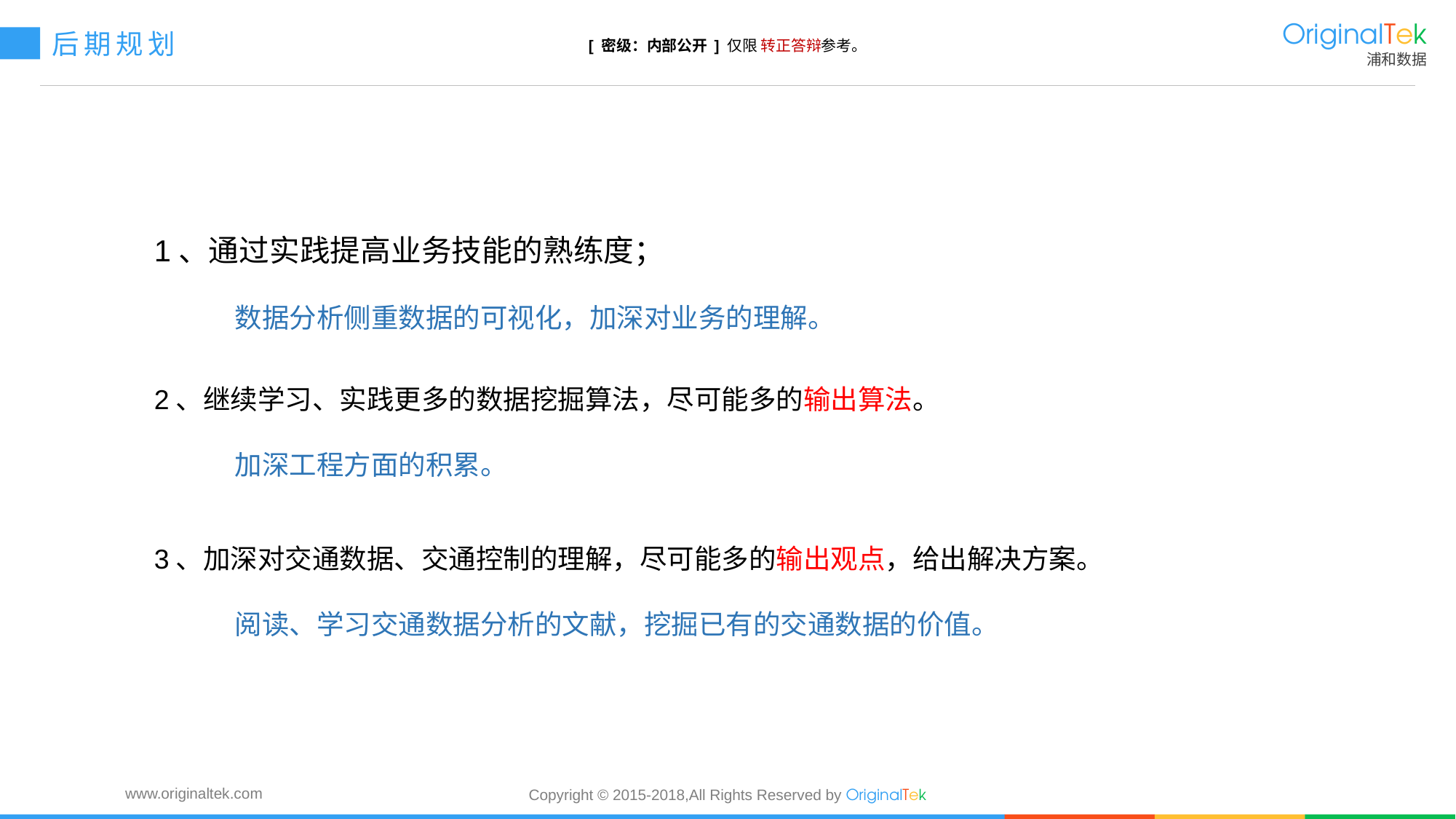

OriginalTek
浦和数据
后期规划

[ 密级：内部公开 ] 仅限 转正答辩参考。
1、通过实践提高业务技能的熟练度；

            数据分析侧重数据的可视化，加深对业务的理解。

2、继续学习、实践更多的数据挖掘算法，尽可能多的输出算法。

            加深工程方面的积累。
3、加深对交通数据、交通控制的理解，尽可能多的输出观点，给出解决方案。

            阅读、学习交通数据分析的文献，挖掘已有的交通数据的价值。
Copyright © 2015-2018,All Rights Reserved by OriginalTek
10
www.originaltek.com